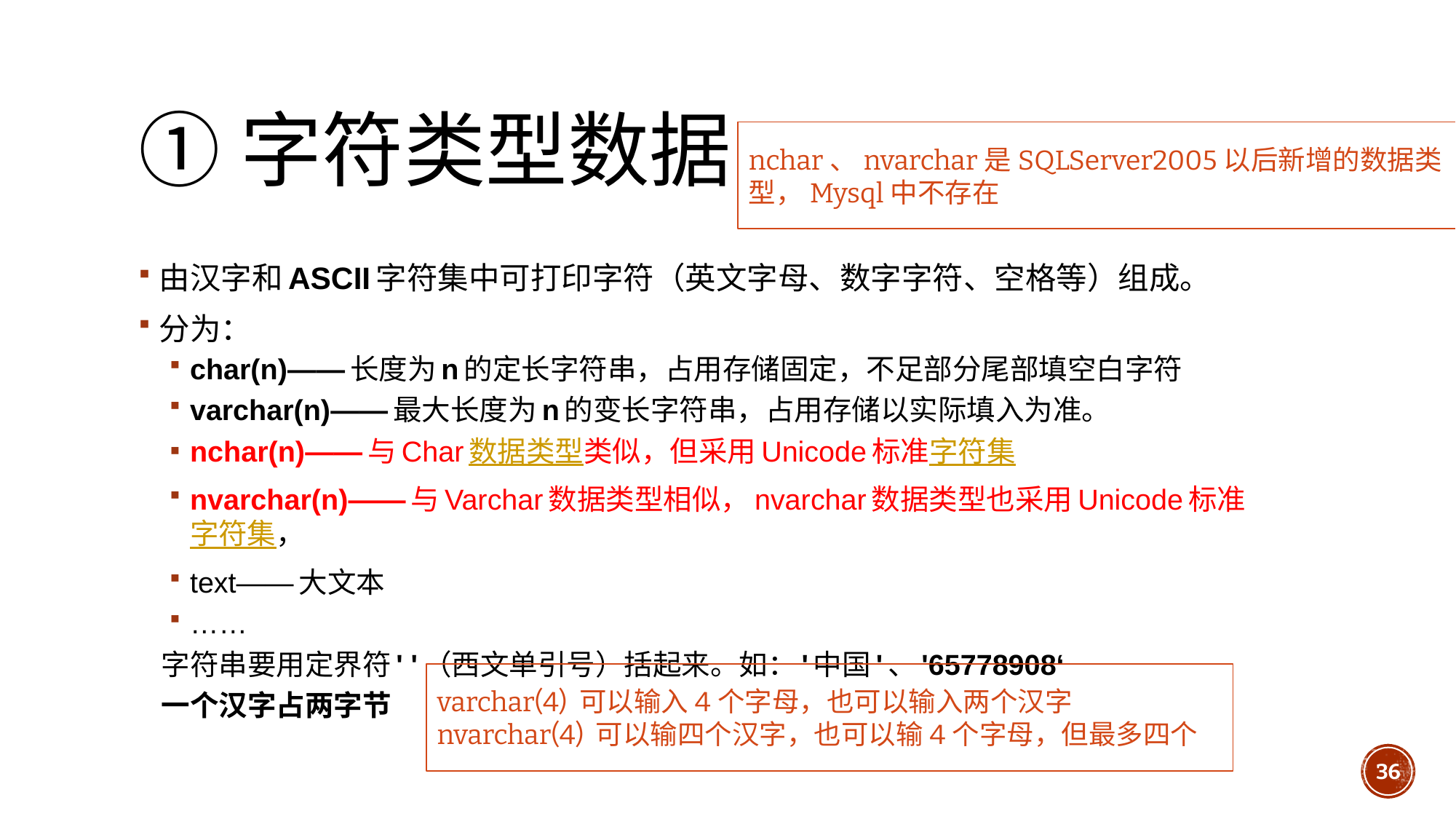

# ①字符类型数据
nchar、nvarchar是SQLServer2005以后新增的数据类型，Mysql中不存在
由汉字和ASCII字符集中可打印字符（英文字母、数字字符、空格等）组成。
分为：
char(n)——长度为n的定长字符串，占用存储固定，不足部分尾部填空白字符
varchar(n)——最大长度为n的变长字符串，占用存储以实际填入为准。
nchar(n)——与Char数据类型类似，但采用Unicode标准字符集
nvarchar(n)——与Varchar数据类型相似，nvarchar数据类型也采用Unicode标准字符集，
text——大文本
……
字符串要用定界符' '（西文单引号）括起来。如：'中国'、'65778908‘
一个汉字占两字节

varchar(4) 可以输入4个字母，也可以输入两个汉字
nvarchar(4) 可以输四个汉字，也可以输4个字母，但最多四个
36